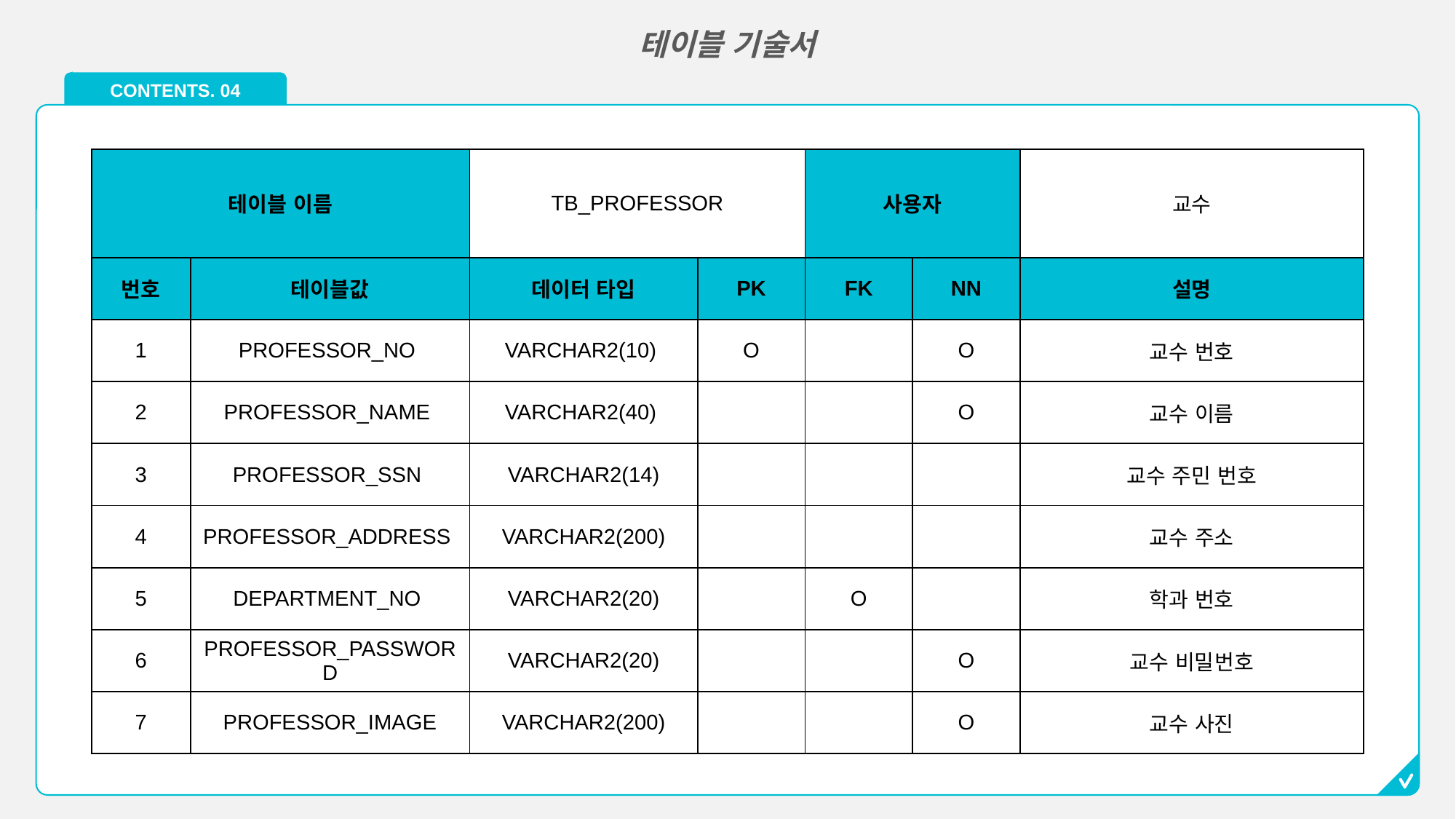

테이블 기술서
CONTENTS. 04

| 테이블 이름 |  | TB\_PROFESSOR |  | 사용자 |  | 교수 |
| --- | --- | --- | --- | --- | --- | --- |
| 번호 | 테이블값 | 데이터 타입 | PK | FK | NN | 설명 |
| 1 | PROFESSOR\_NO | VARCHAR2(10) | O |  | O | 교수 번호 |
| 2 | PROFESSOR\_NAME | VARCHAR2(40) |  |  | O | 교수 이름 |
| 3 | PROFESSOR\_SSN | VARCHAR2(14) |  |  |  | 교수 주민 번호 |
| 4 | PROFESSOR\_ADDRESS | VARCHAR2(200) |  |  |  | 교수 주소 |
| 5 | DEPARTMENT\_NO | VARCHAR2(20) |  | O |  | 학과 번호 |
| 6 | PROFESSOR\_PASSWORD | VARCHAR2(20) |  |  | O | 교수 비밀번호 |
| 7 | PROFESSOR\_IMAGE | VARCHAR2(200) |  |  | O | 교수 사진 |